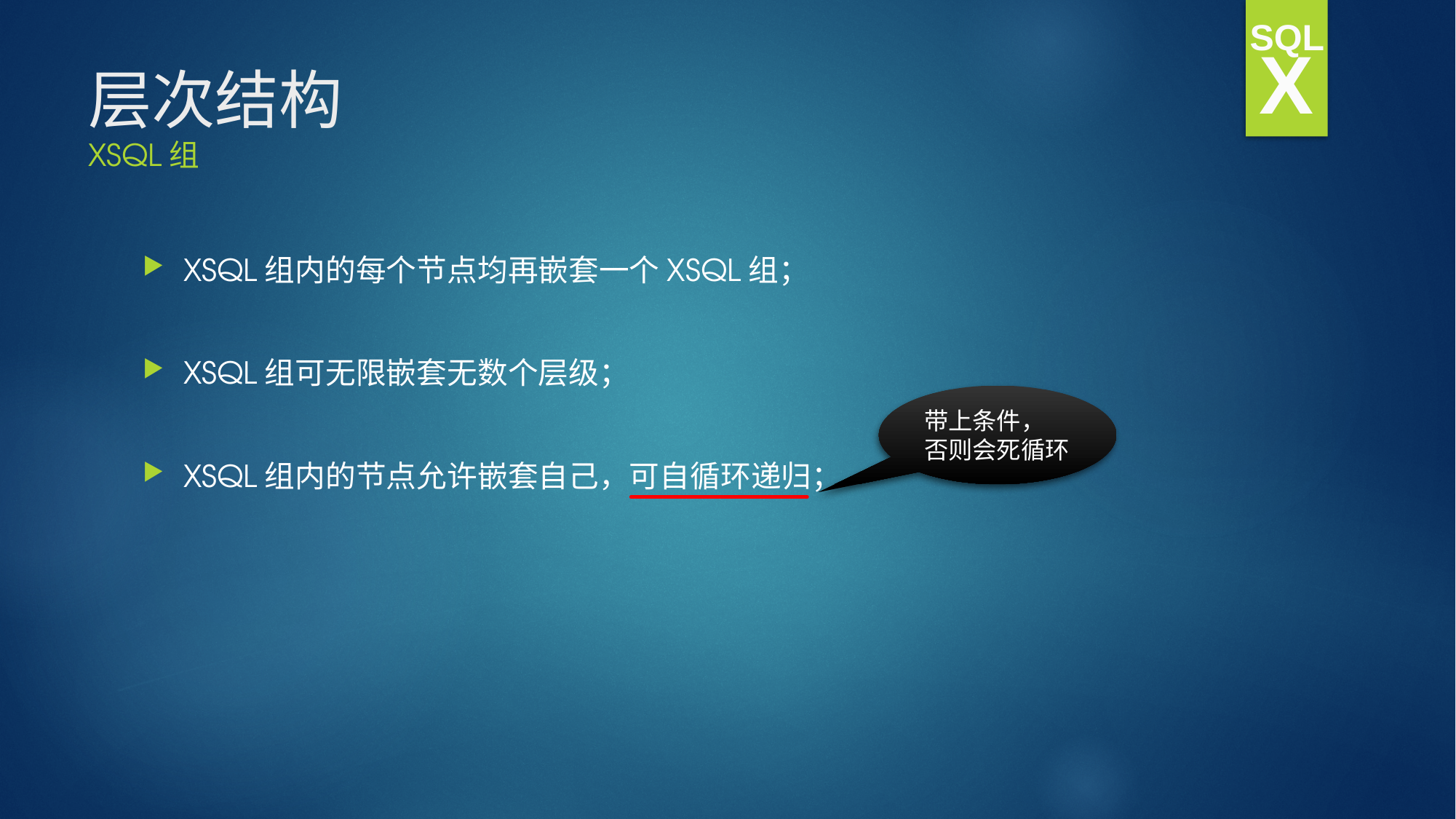

SQL
X
# 层次结构 XSQL组
XSQL组内的每个节点均再嵌套一个XSQL组；

XSQL组可无限嵌套无数个层级；

XSQL组内的节点允许嵌套自己，可自循环递归；

带上条件，
否则会死循环